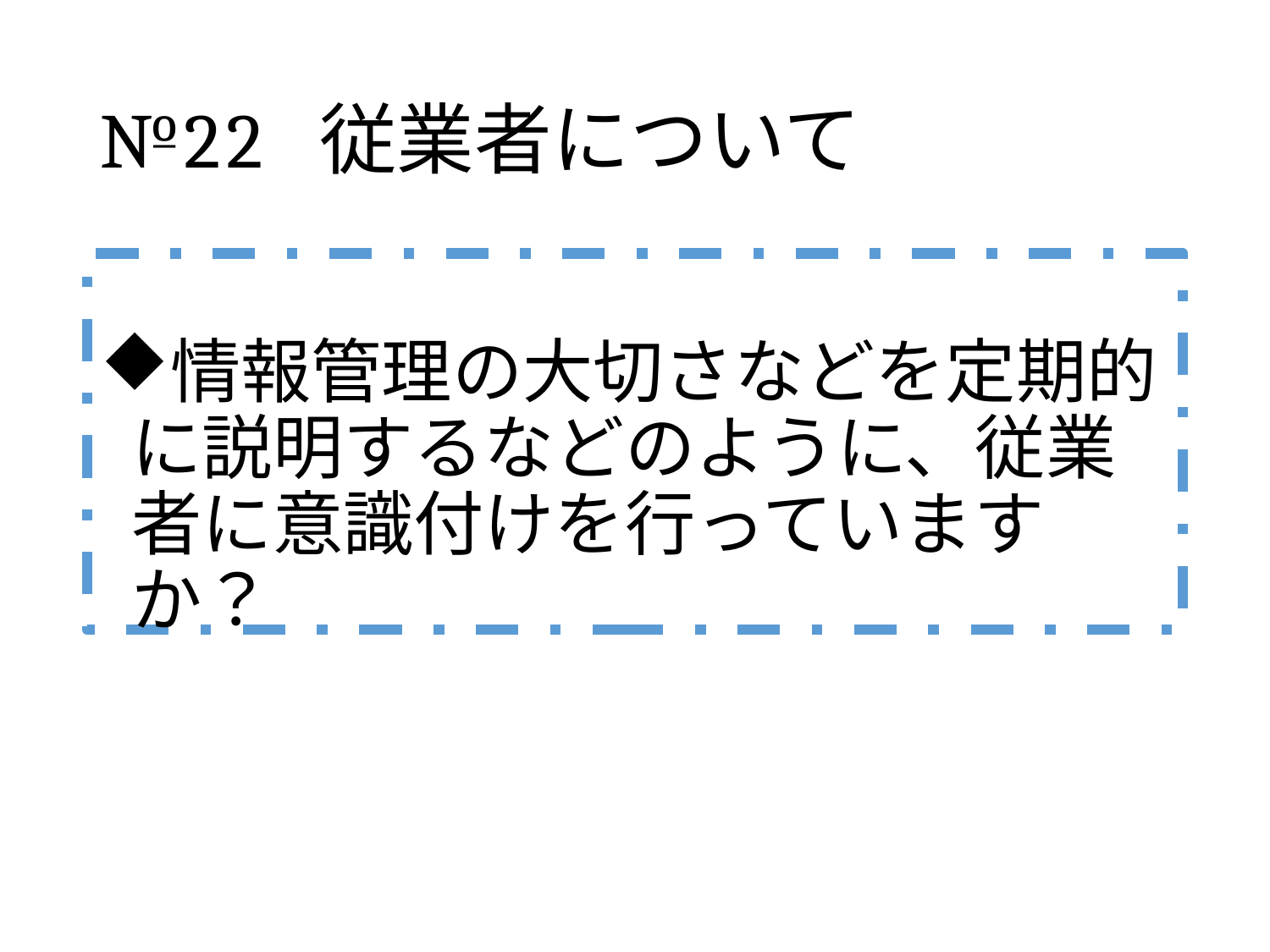

# №22  従業者について

情報管理の大切さなどを定期的に説明するなどのように、従業者に意識付けを行っていますか？